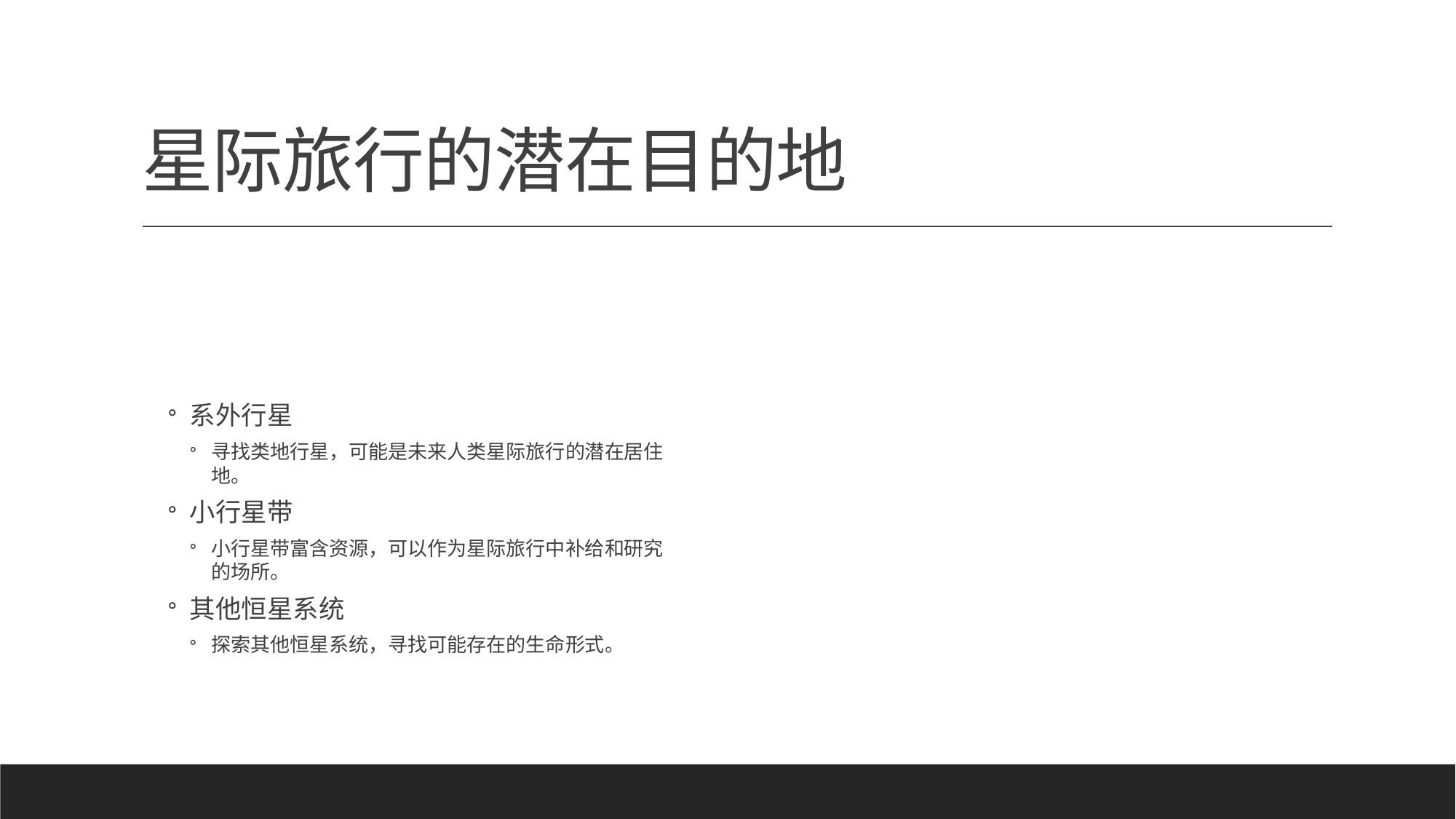

# 星际旅行的潜在目的地

系外行星
寻找类地行星，可能是未来人类星际旅行的潜在居住地。
小行星带
小行星带富含资源，可以作为星际旅行中补给和研究的场所。
其他恒星系统
探索其他恒星系统，寻找可能存在的生命形式。